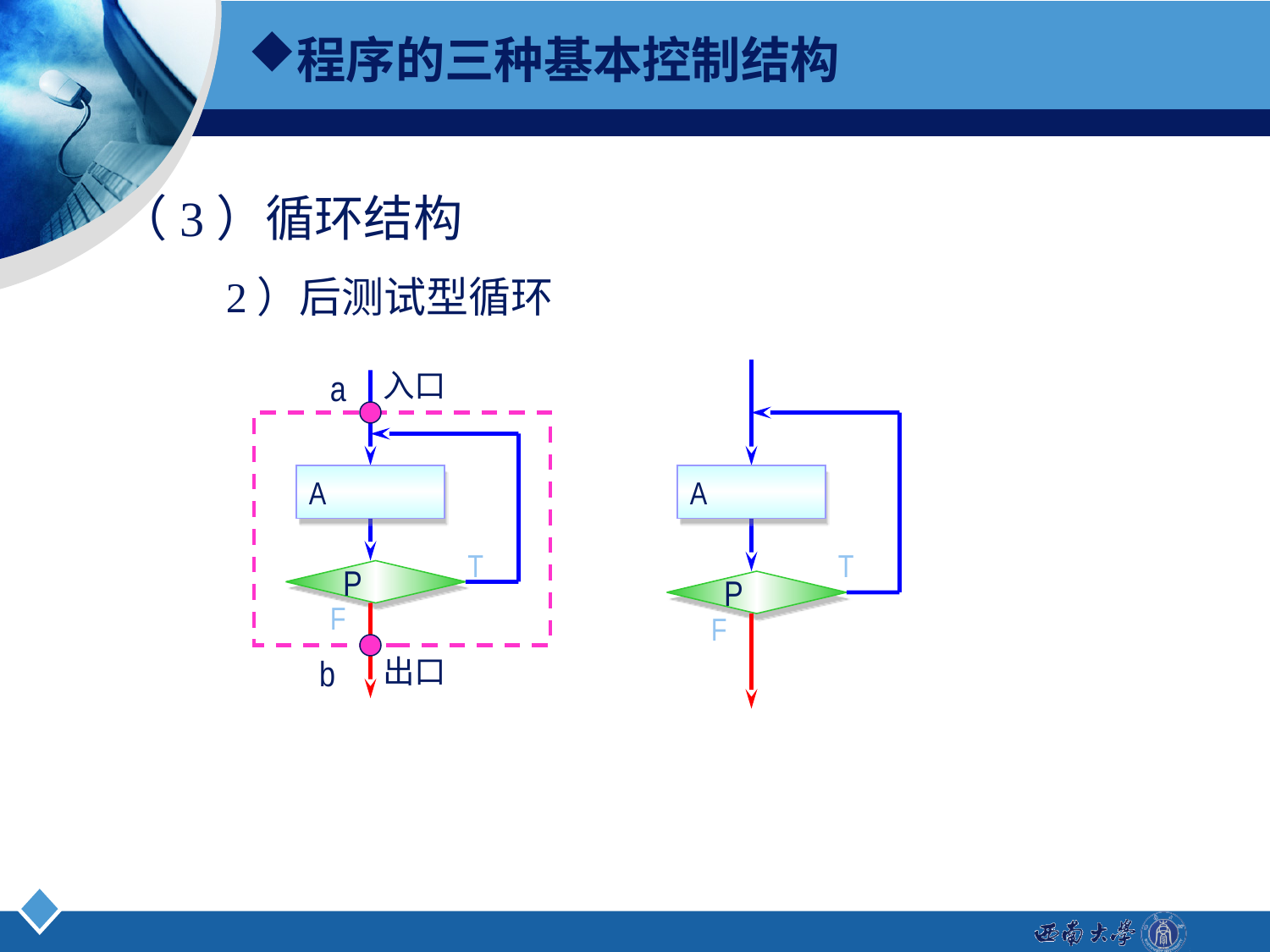

# 程序的三种基本控制结构
（3）循环结构
2）后测试型循环
a

A

T
P

F

b
入口

A

T
P

F

出口